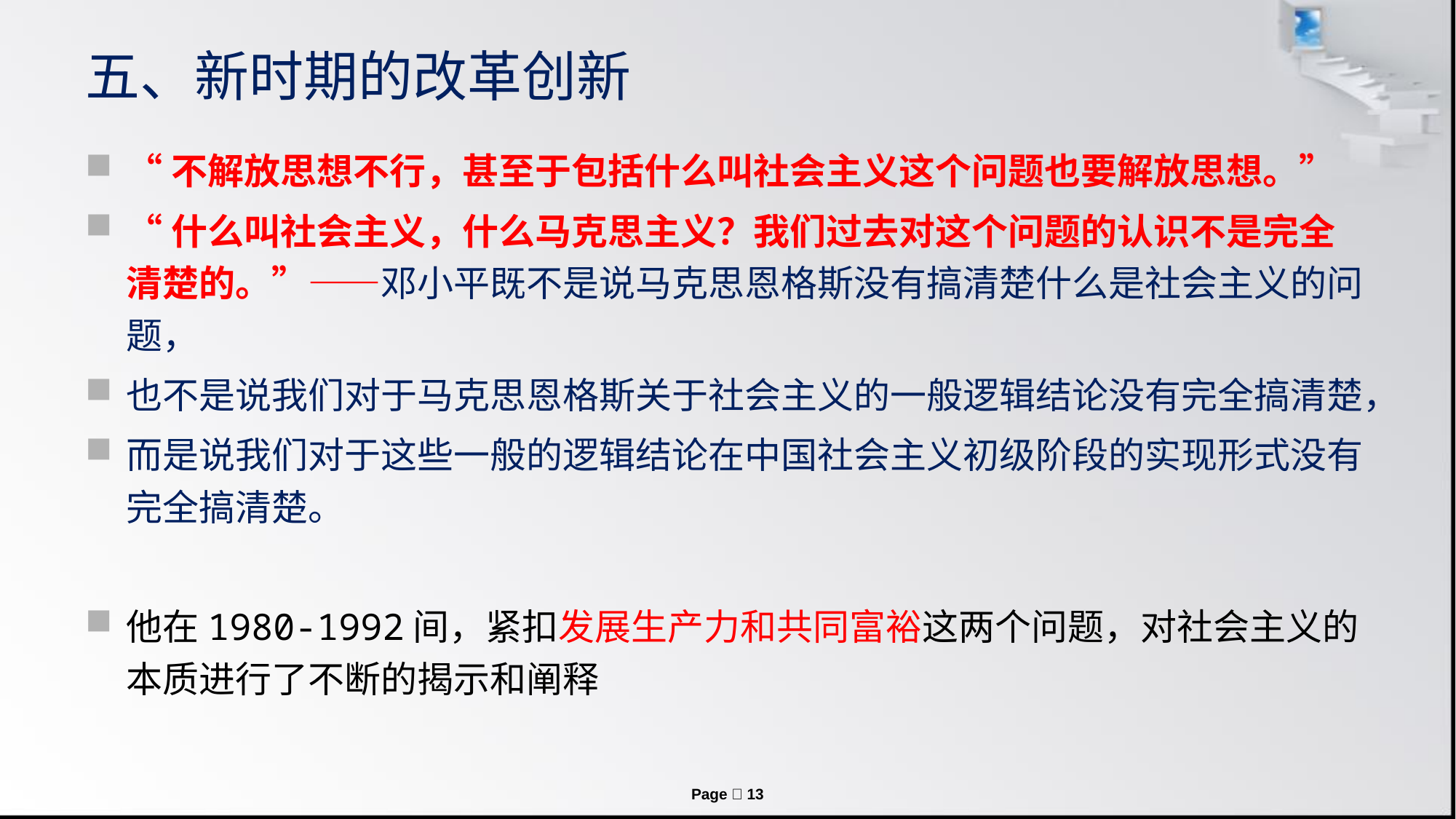

# 五、新时期的改革创新
“不解放思想不行，甚至于包括什么叫社会主义这个问题也要解放思想。”
“什么叫社会主义，什么马克思主义？我们过去对这个问题的认识不是完全清楚的。”——邓小平既不是说马克思恩格斯没有搞清楚什么是社会主义的问题，
也不是说我们对于马克思恩格斯关于社会主义的一般逻辑结论没有完全搞清楚，
而是说我们对于这些一般的逻辑结论在中国社会主义初级阶段的实现形式没有完全搞清楚。

他在1980-1992间，紧扣发展生产力和共同富裕这两个问题，对社会主义的本质进行了不断的揭示和阐释